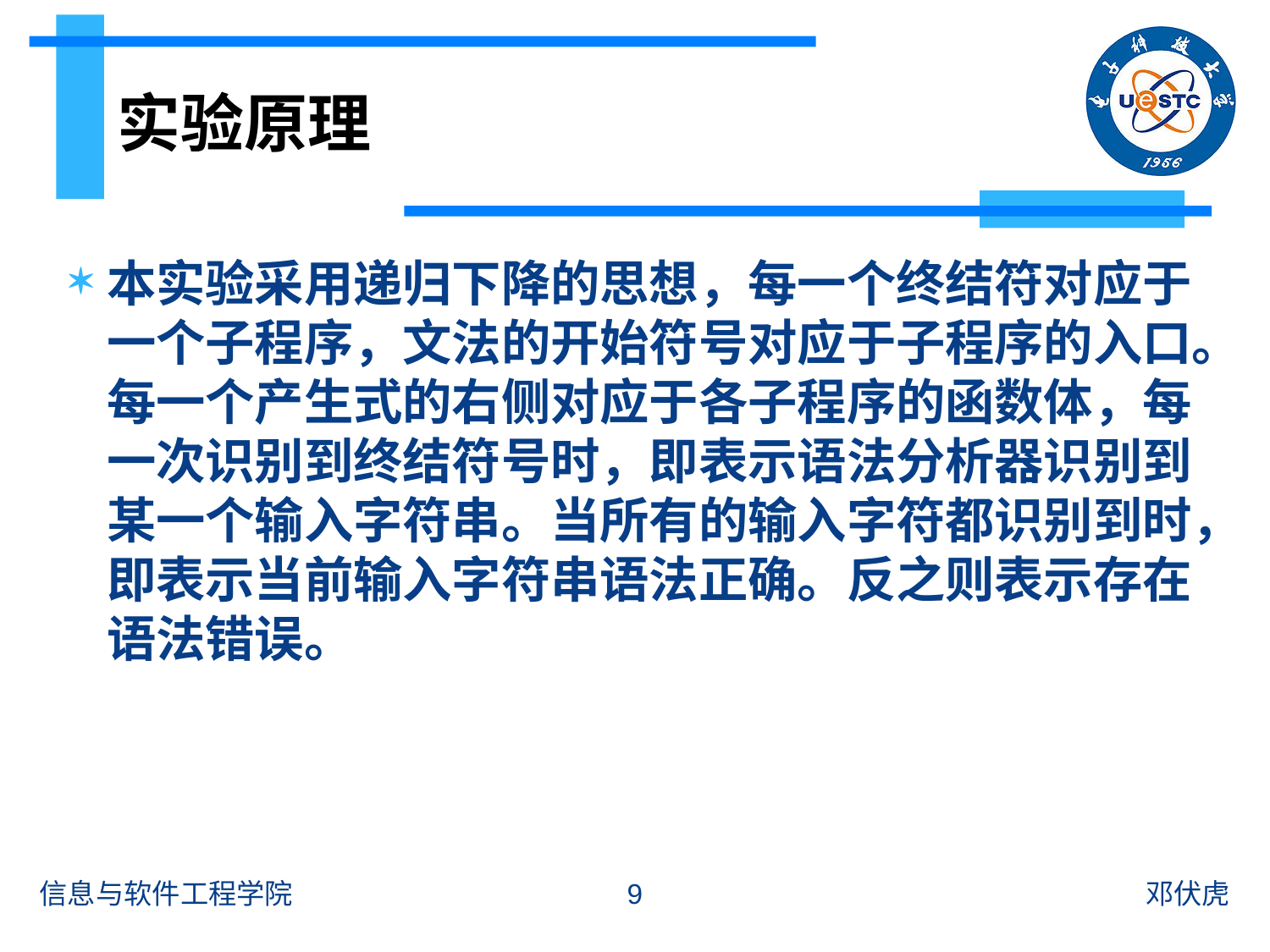

# 实验原理
本实验采用递归下降的思想，每一个终结符对应于一个子程序，文法的开始符号对应于子程序的入口。每一个产生式的右侧对应于各子程序的函数体，每一次识别到终结符号时，即表示语法分析器识别到某一个输入字符串。当所有的输入字符都识别到时，即表示当前输入字符串语法正确。反之则表示存在语法错误。
9
信息与软件工程学院
邓伏虎